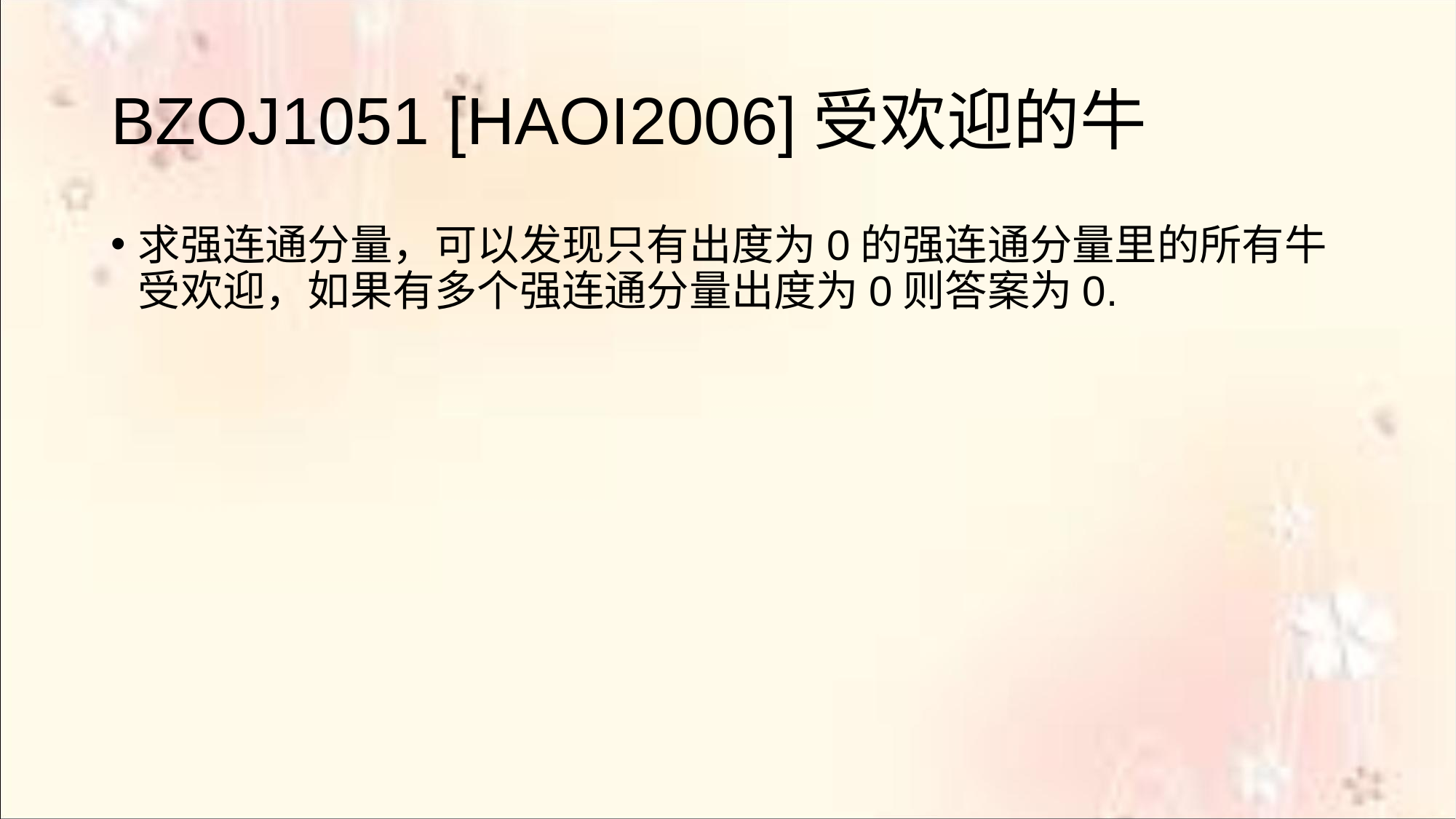

# BZOJ1051 [HAOI2006]受欢迎的牛
求强连通分量，可以发现只有出度为0的强连通分量里的所有牛受欢迎，如果有多个强连通分量出度为0则答案为0.